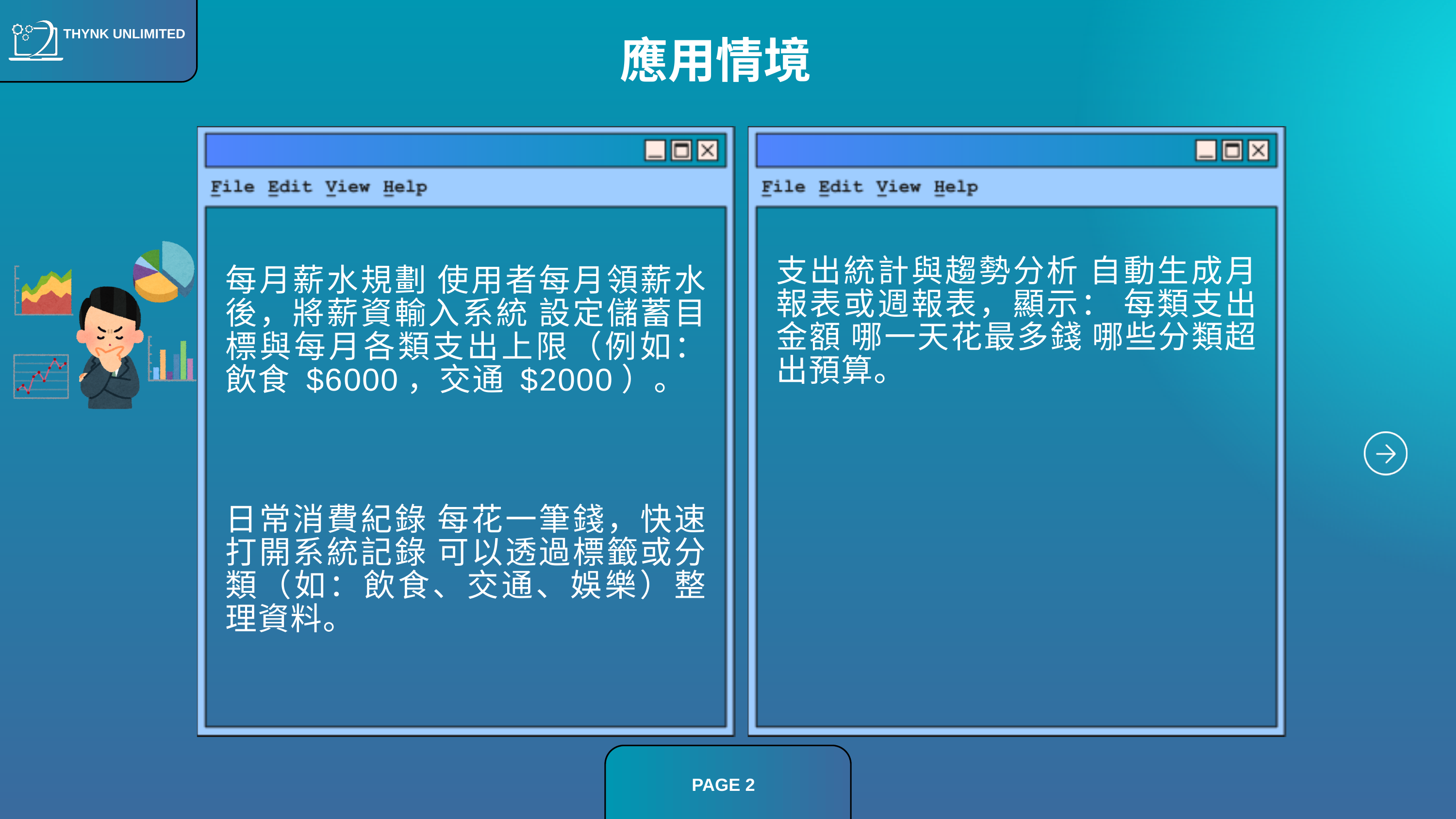

THYNK UNLIMITED
應用情境

支出統計與趨勢分析 自動生成月報表或週報表，顯示： 每類支出金額 哪一天花最多錢 哪些分類超出預算。

每月薪水規劃 使用者每月領薪水後，將薪資輸入系統 設定儲蓄目標與每月各類支出上限（例如：飲食 $6000，交通 $2000）。

日常消費紀錄 每花一筆錢，快速打開系統記錄 可以透過標籤或分類（如：飲食、交通、娛樂）整理資料。

PAGE 2